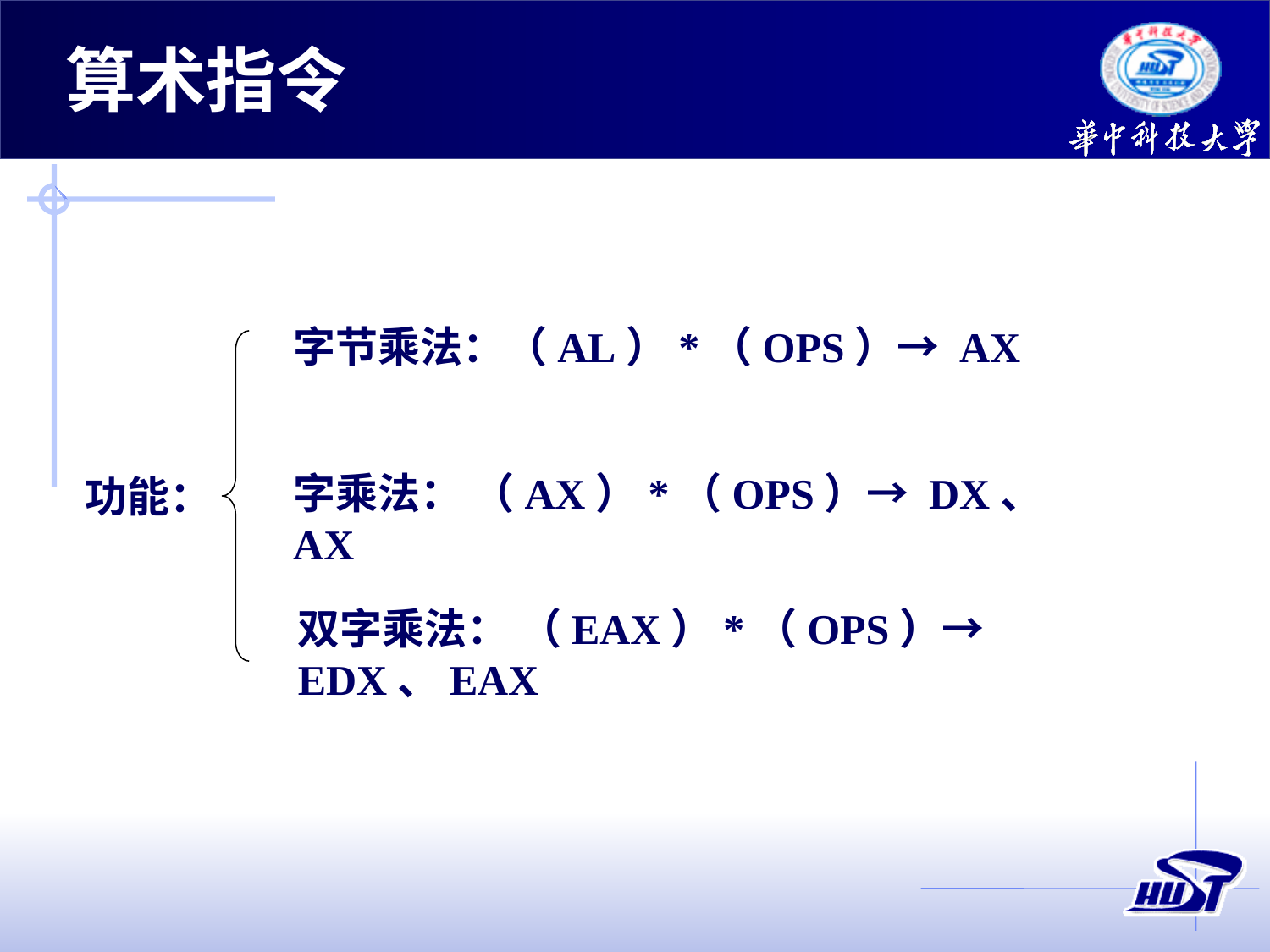

# 算术指令
字节乘法：（AL）*（OPS）→ AX

字乘法： （AX）*（OPS）→ DX、AX

功能：

双字乘法： （EAX）*（OPS）→ EDX、EAX